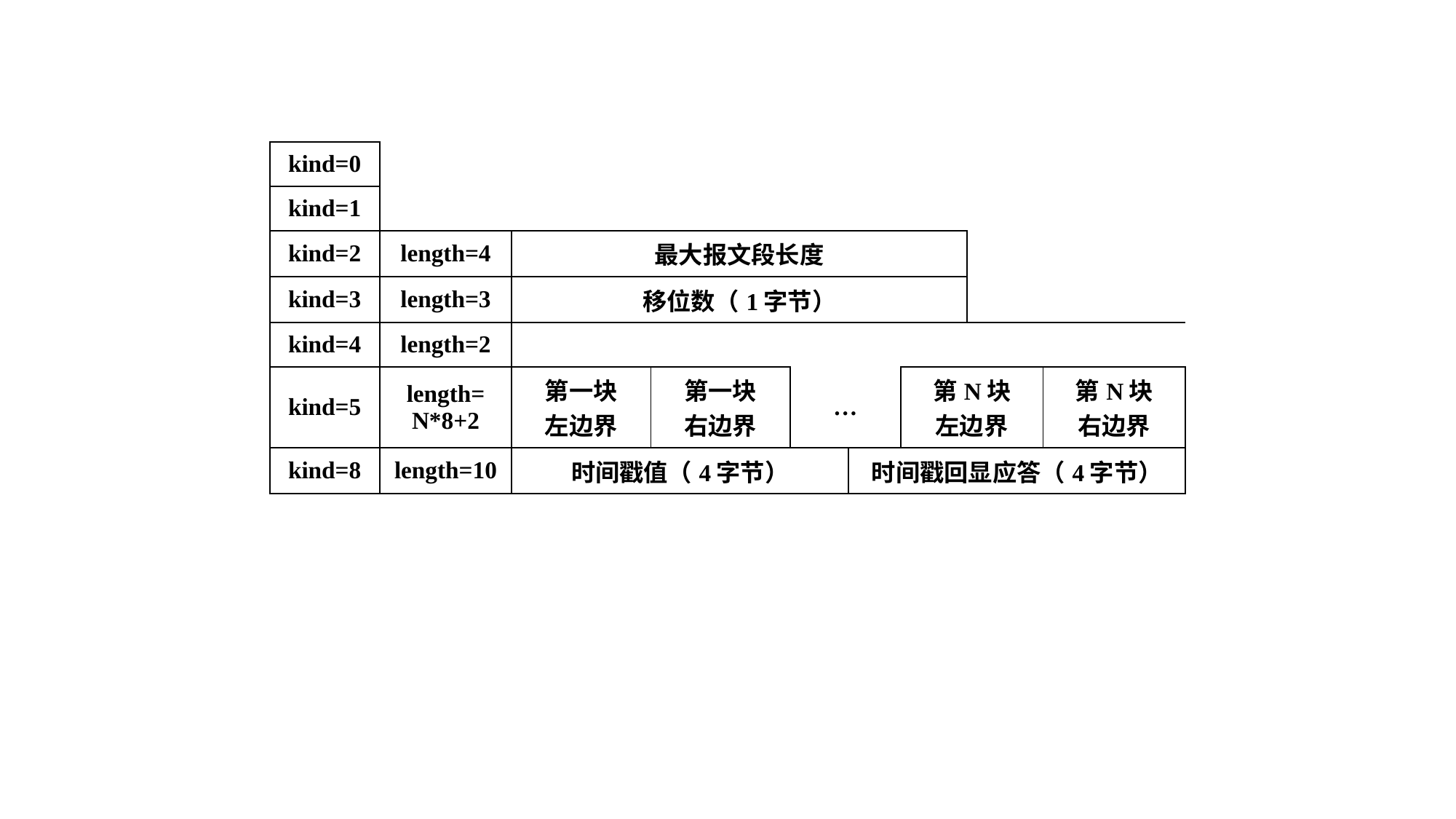

| kind=0 |  |  |  |  |  |  |  |  |
| --- | --- | --- | --- | --- | --- | --- | --- | --- |
| kind=1 |  |  |  |  |  |  |  |  |
| kind=2 | length=4 | 最大报文段长度 |  |  |  |  |  |  |
| kind=3 | length=3 | 移位数（1字节） |  |  |  |  |  |  |
| kind=4 | length=2 |  |  |  |  |  |  |  |
| kind=5 | length= N\*8+2 | 第一块 左边界 | 第一块 右边界 | … |  | 第N块 左边界 | 第N块 左边界 | 第N块 右边界 |
| kind=8 | length=10 | 时间戳值（4字节） |  |  | 时间戳回显应答（4字节） |  |  |  |